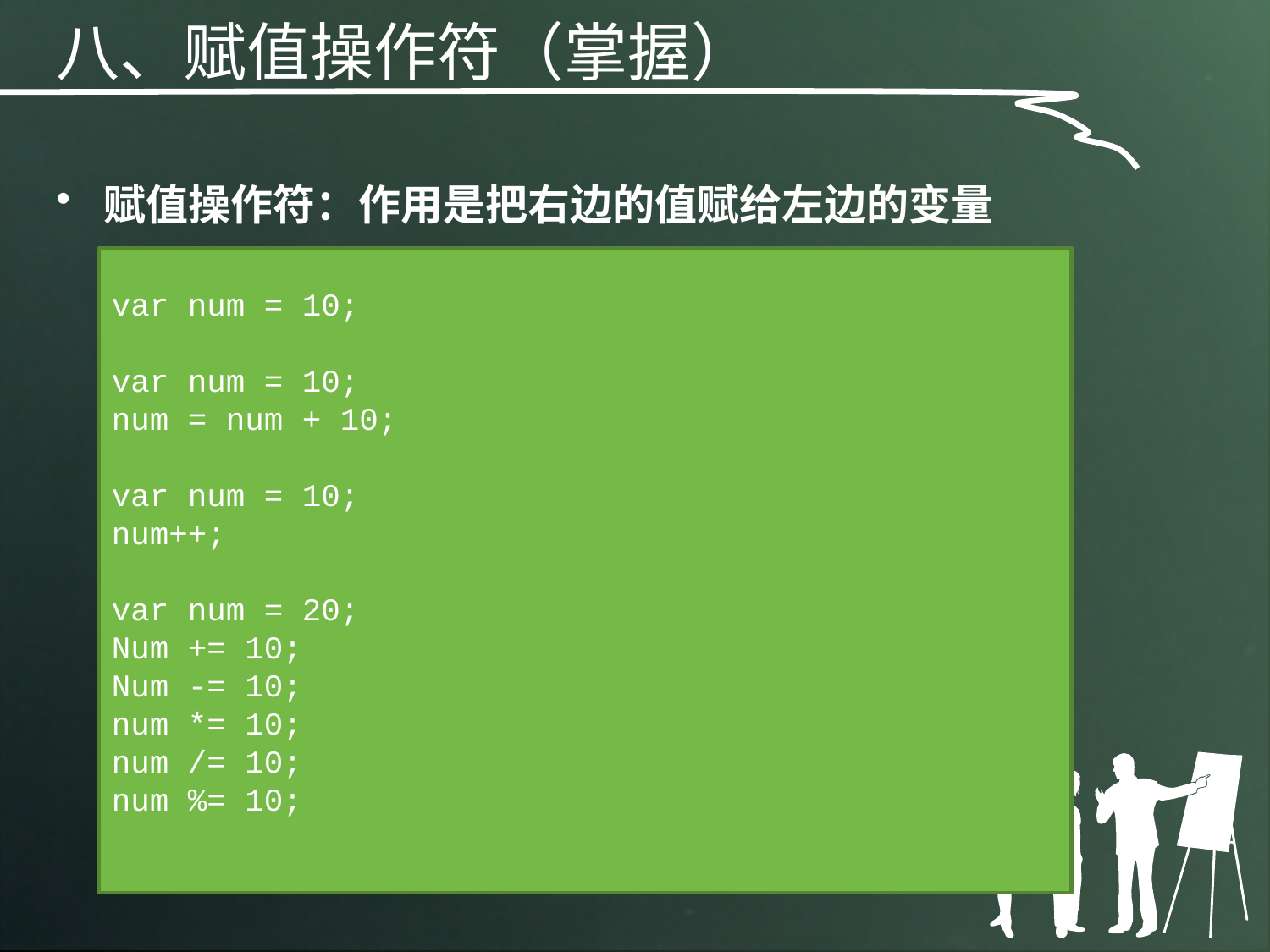

八、赋值操作符（掌握）

赋值操作符：作用是把右边的值赋给左边的变量
var num = 10;

var num = 10;
num = num + 10;

var num = 10;
num++;

var num = 20;
Num += 10;
Num -= 10;
num *= 10;
num /= 10;
num %= 10;